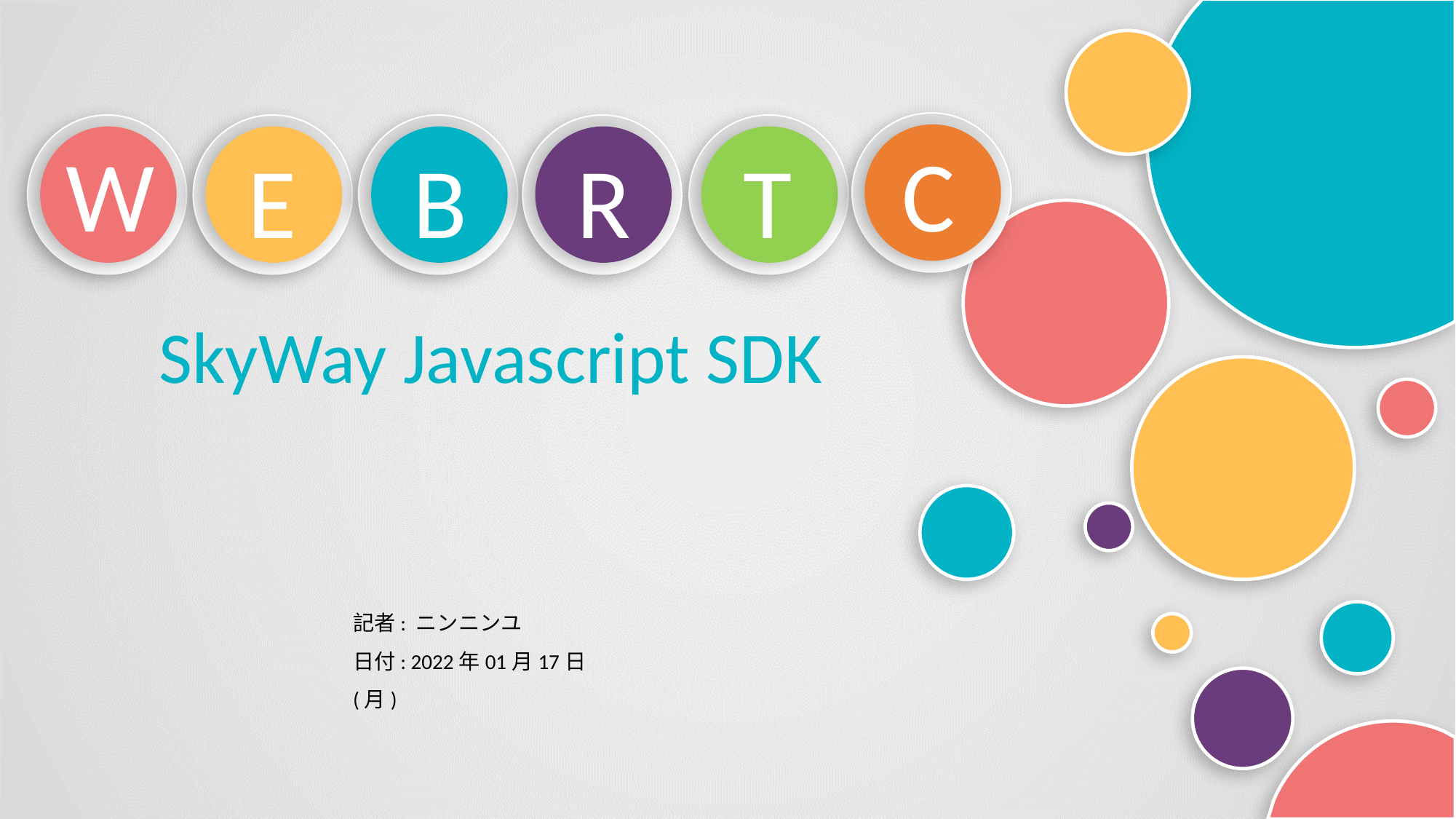

C

W

E

B

R

T

SkyWay Javascript SDK

記者: ニンニンユ
日付: 2022年01月17日(月)